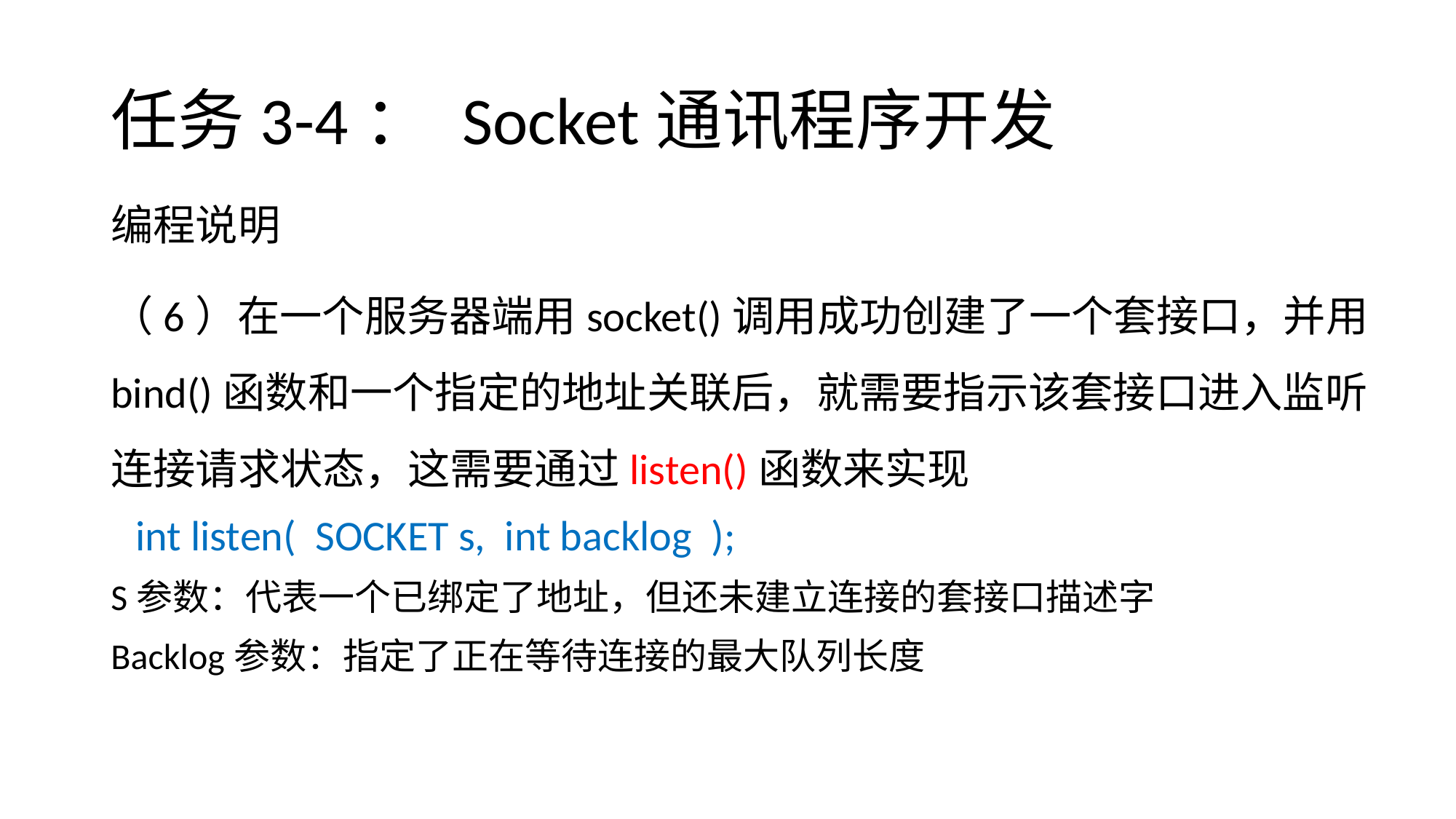

# 任务3-4： Socket通讯程序开发
编程说明
（6）在一个服务器端用socket()调用成功创建了一个套接口，并用bind()函数和一个指定的地址关联后，就需要指示该套接口进入监听连接请求状态，这需要通过listen()函数来实现
   int listen(  SOCKET s,  int backlog  );
S参数：代表一个已绑定了地址，但还未建立连接的套接口描述字
Backlog参数：指定了正在等待连接的最大队列长度